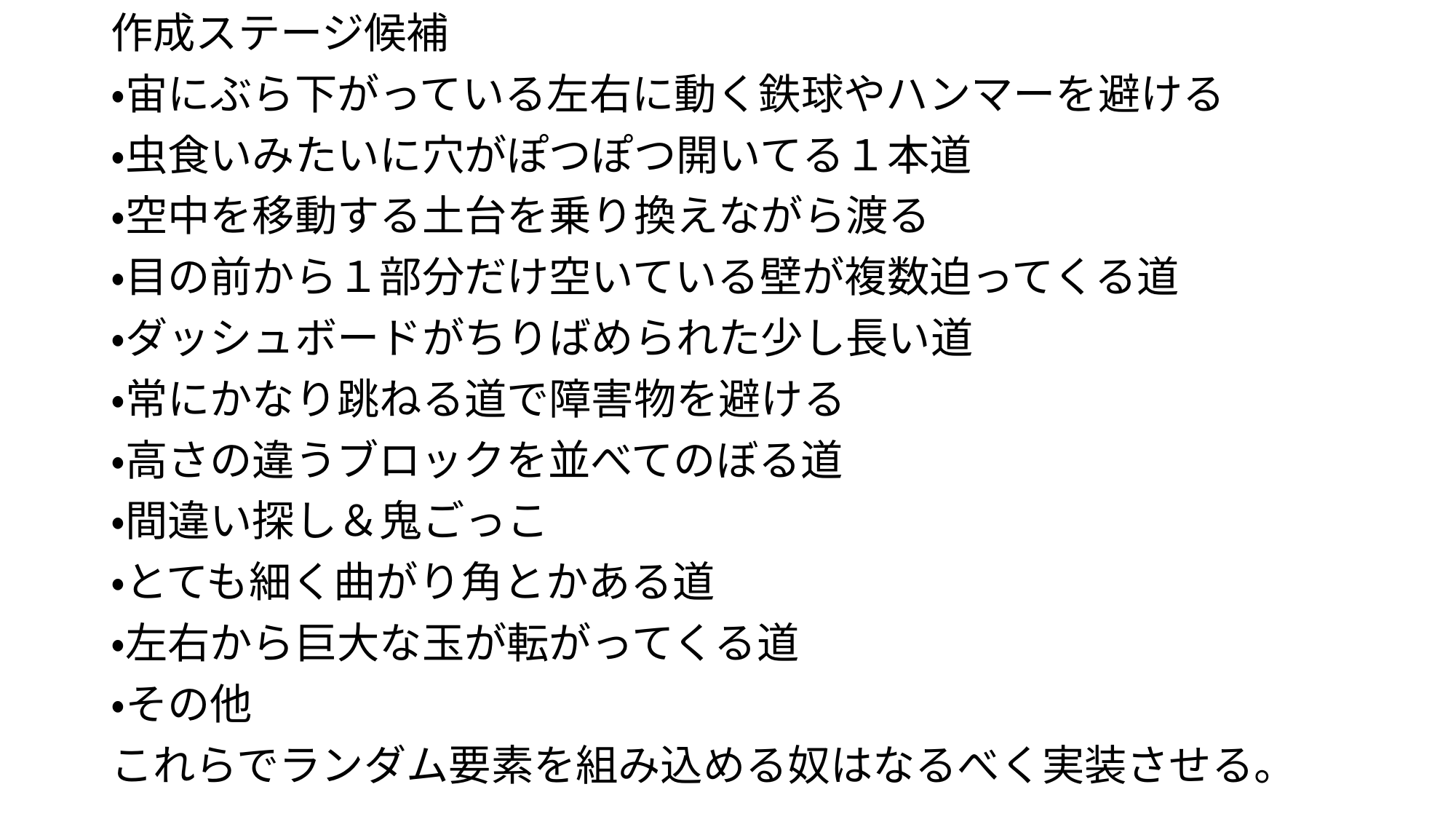

作成ステージ候補
・宙にぶら下がっている左右に動く鉄球やハンマーを避ける
・虫食いみたいに穴がぽつぽつ開いてる１本道
・空中を移動する土台を乗り換えながら渡る
・目の前から１部分だけ空いている壁が複数迫ってくる道
・ダッシュボードがちりばめられた少し長い道
・常にかなり跳ねる道で障害物を避ける
・高さの違うブロックを並べてのぼる道
・間違い探し＆鬼ごっこ
・とても細く曲がり角とかある道
・左右から巨大な玉が転がってくる道
・その他
これらでランダム要素を組み込める奴はなるべく実装させる。